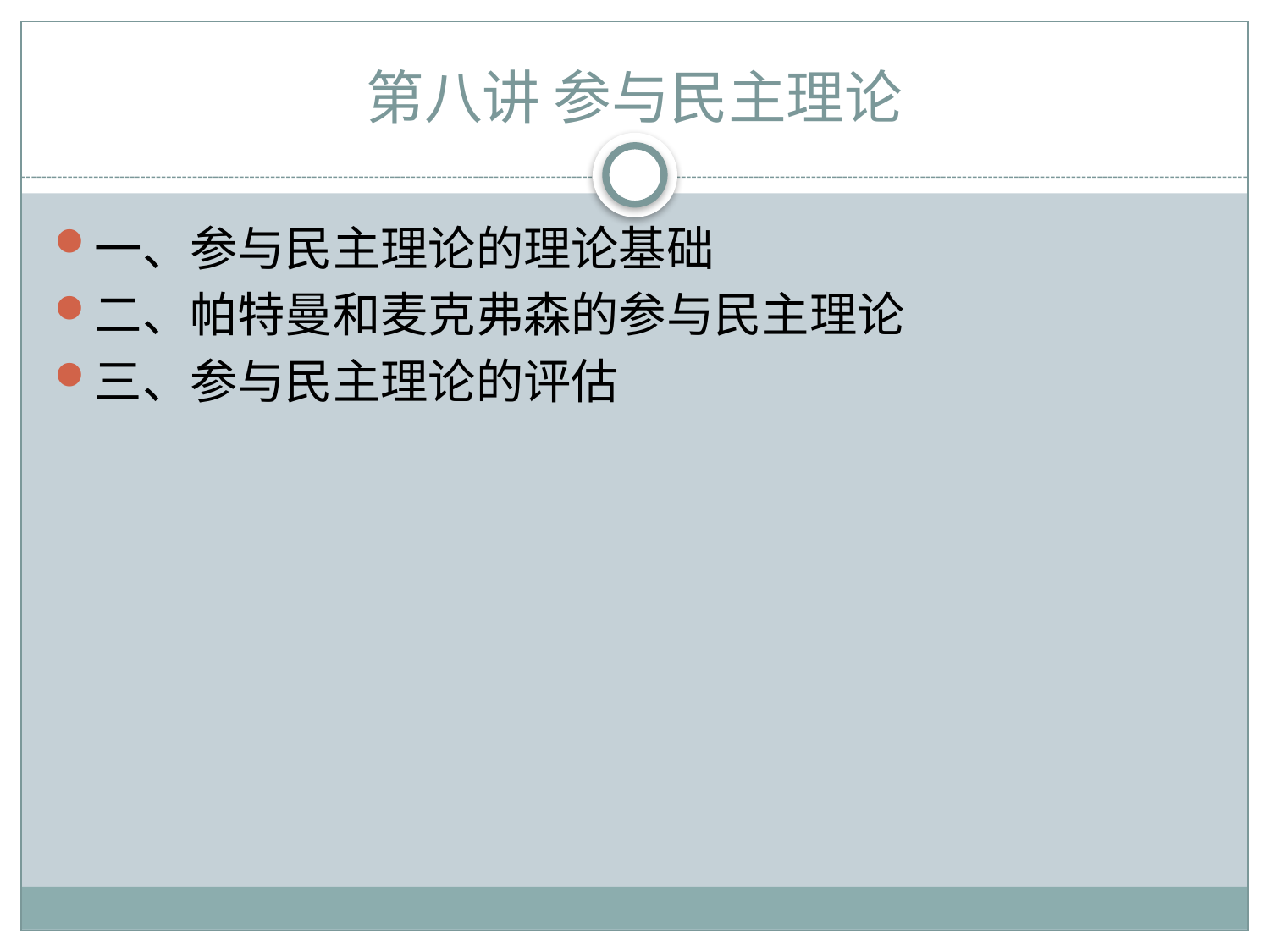

# 第八讲 参与民主理论
一、参与民主理论的理论基础
二、帕特曼和麦克弗森的参与民主理论
三、参与民主理论的评估